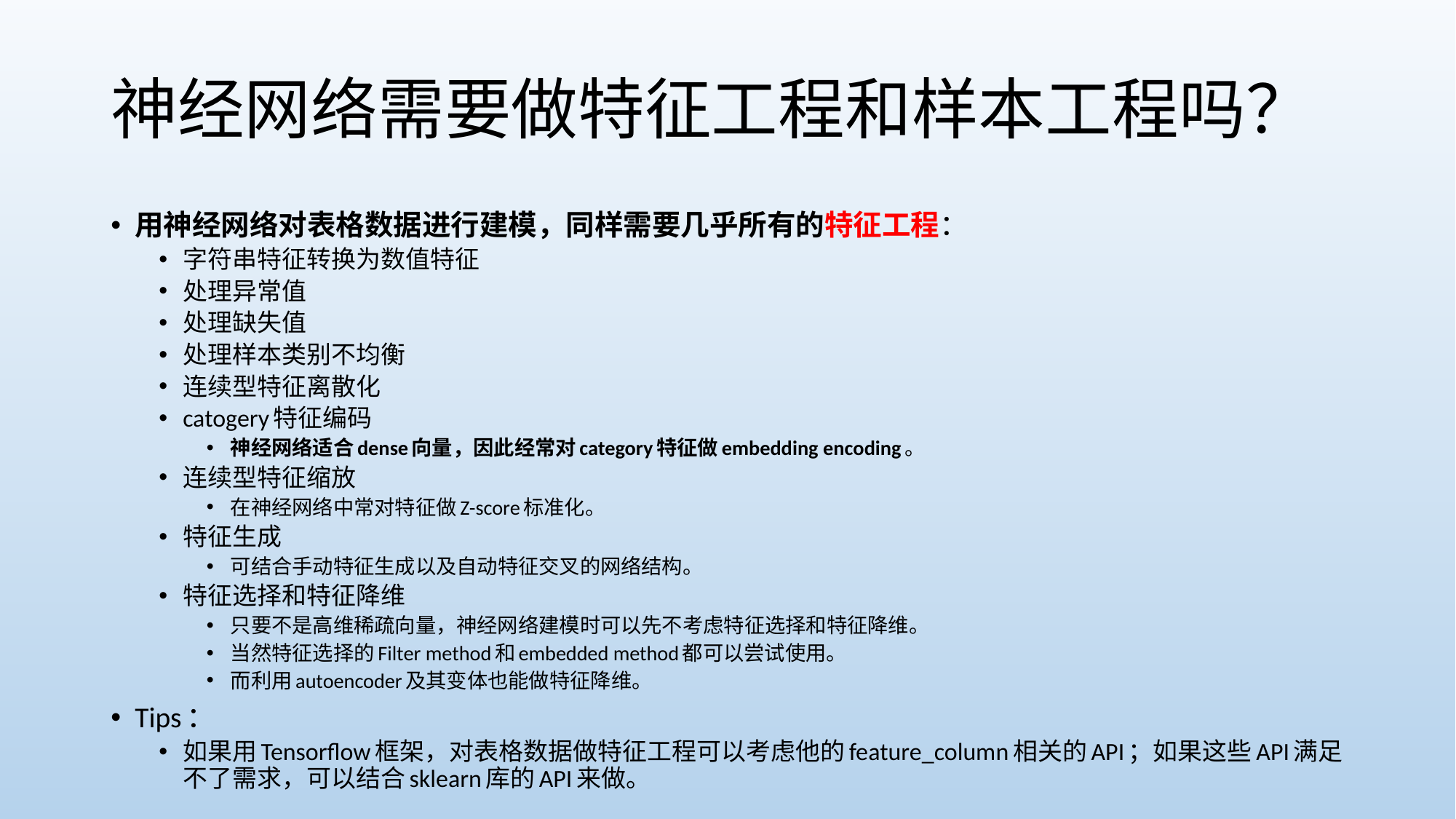

# 神经网络需要做特征工程和样本工程吗？
用神经网络对表格数据进行建模，同样需要几乎所有的特征工程：
字符串特征转换为数值特征
处理异常值
处理缺失值
处理样本类别不均衡
连续型特征离散化
catogery特征编码
神经网络适合dense向量，因此经常对category特征做embedding encoding。
连续型特征缩放
在神经网络中常对特征做Z-score标准化。
特征生成
可结合手动特征生成以及自动特征交叉的网络结构。
特征选择和特征降维
只要不是高维稀疏向量，神经网络建模时可以先不考虑特征选择和特征降维。
当然特征选择的Filter method和embedded method都可以尝试使用。
而利用autoencoder及其变体也能做特征降维。
Tips：
如果用Tensorflow框架，对表格数据做特征工程可以考虑他的feature_column相关的API；如果这些API满足不了需求，可以结合sklearn库的API来做。